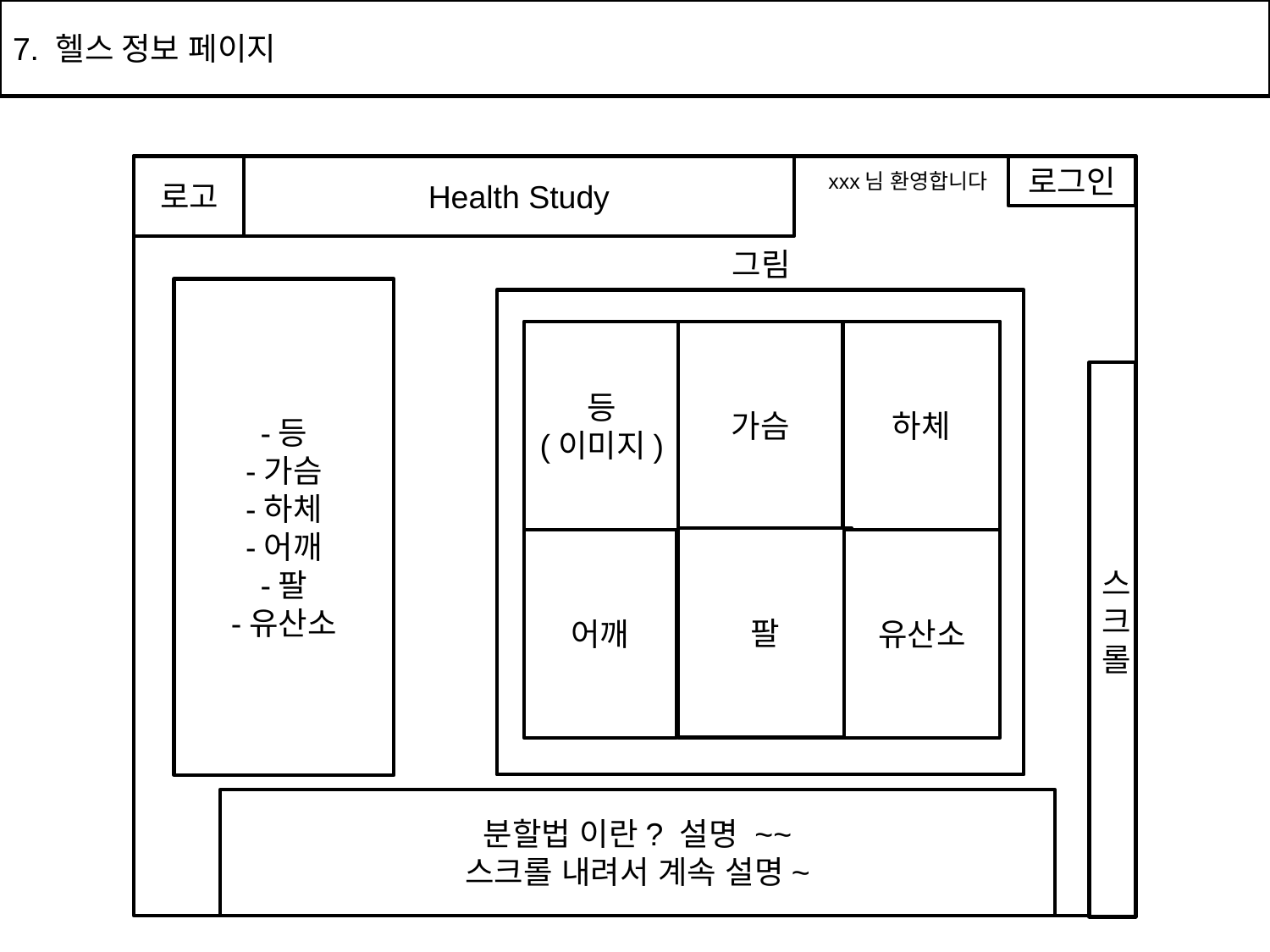

7. 헬스 정보 페이지

로고
xxx님 환영합니다
Health Study
로그인
 그림
-등
-가슴
-하체
-어깨
-팔
-유산소

등
(이미지)
가슴
하체
스크롤

팔
어깨
유산소
분할법 이란? 설명 ~~
스크롤 내려서 계속 설명~